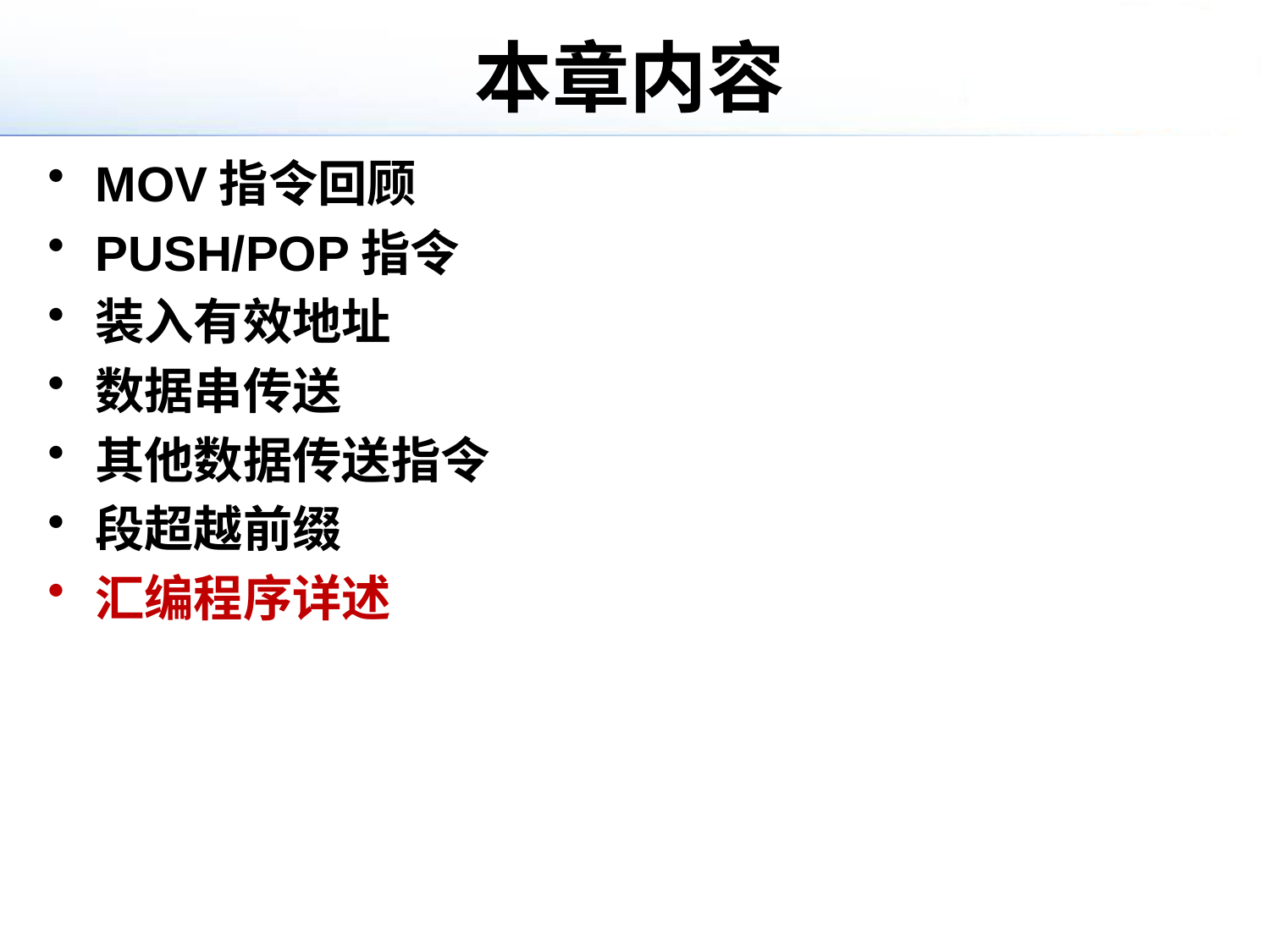

# 本章内容
MOV指令回顾
PUSH/POP指令
装入有效地址
数据串传送
其他数据传送指令
段超越前缀
汇编程序详述